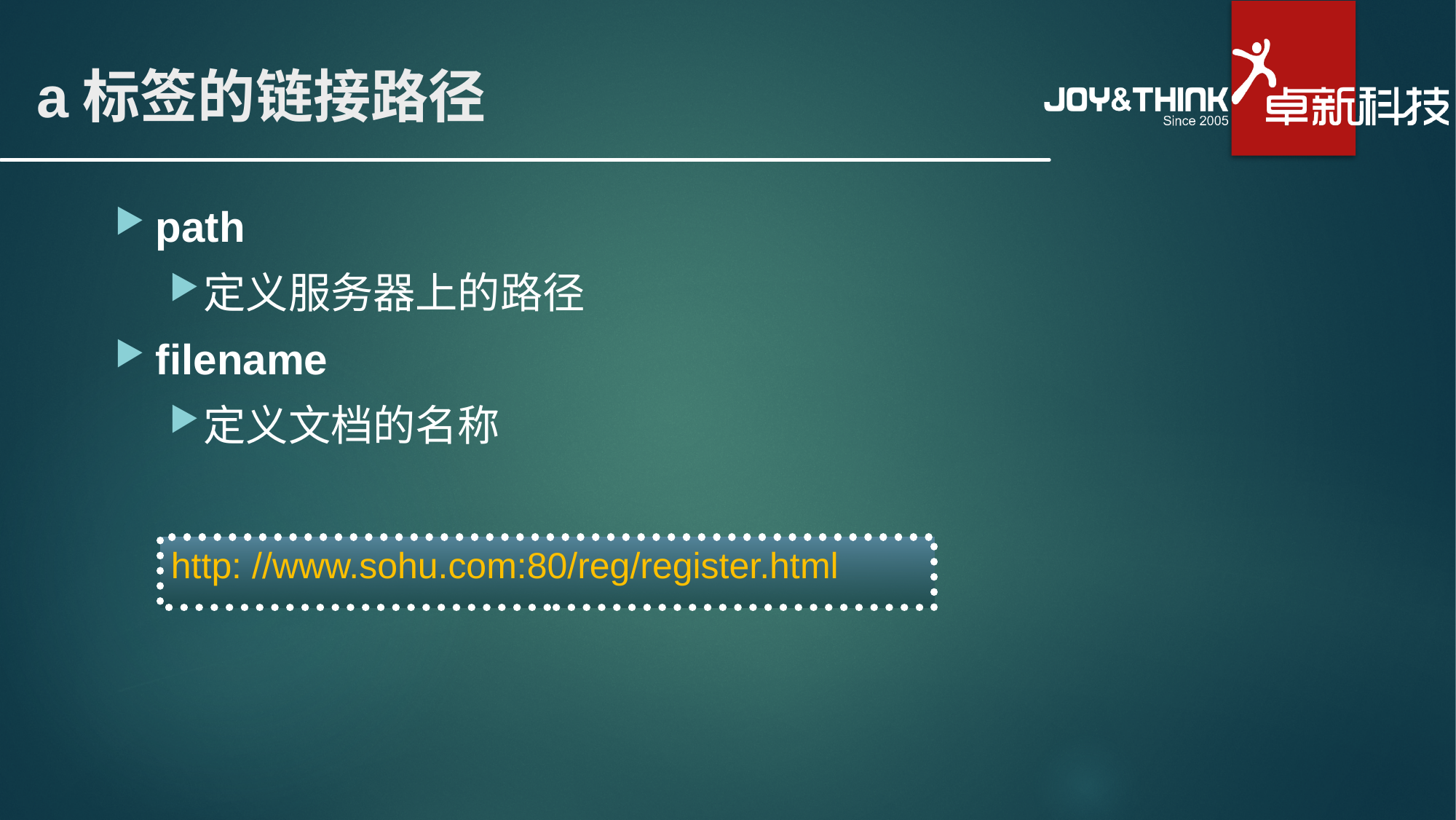

# a标签的链接路径
path
定义服务器上的路径
filename
定义文档的名称
http: //www.sohu.com:80/reg/register.html